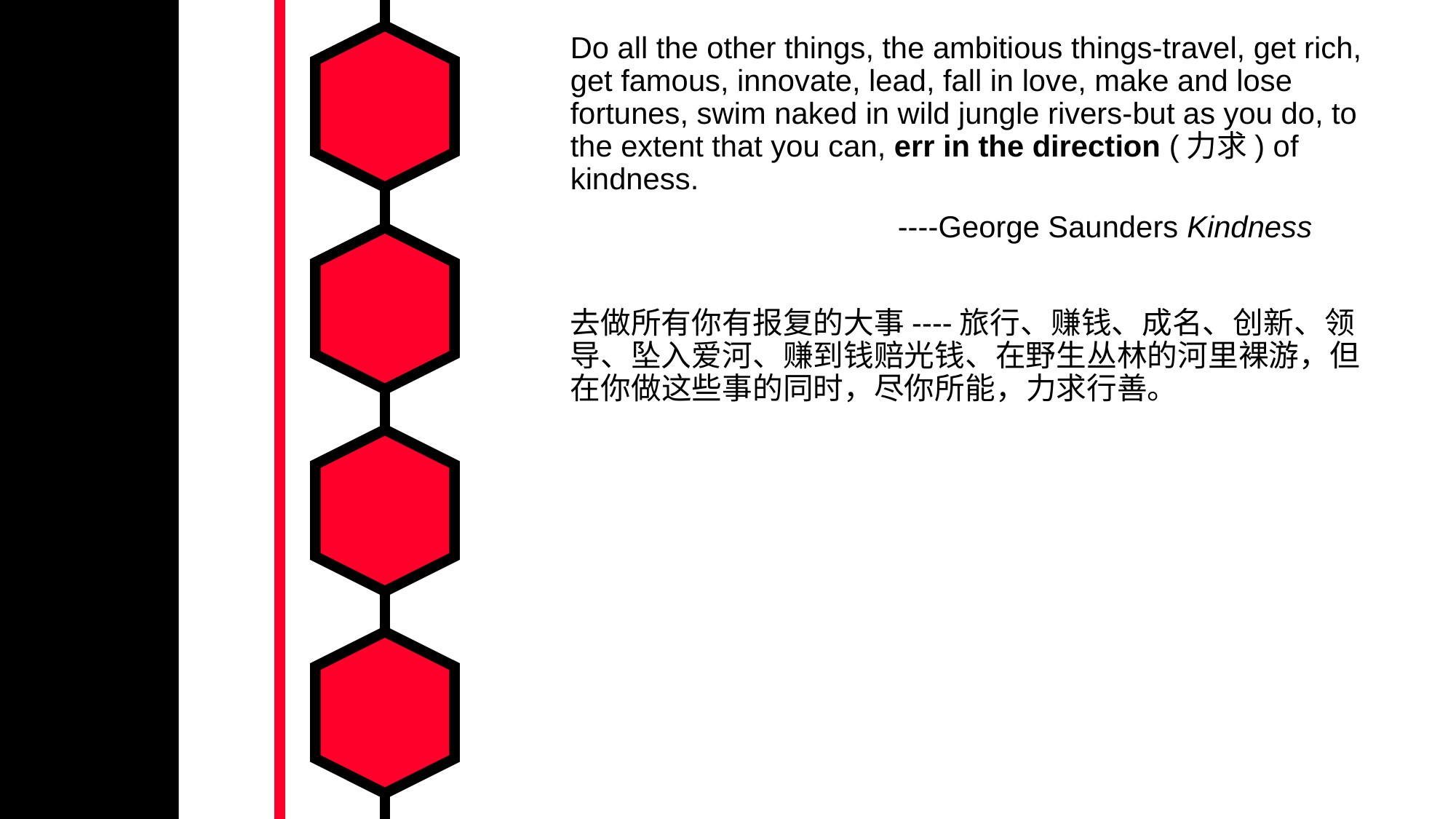

#
Do all the other things, the ambitious things-travel, get rich, get famous, innovate, lead, fall in love, make and lose fortunes, swim naked in wild jungle rivers-but as you do, to the extent that you can, err in the direction (力求) of kindness.
			----George Saunders Kindness

去做所有你有报复的大事----旅行、赚钱、成名、创新、领导、坠入爱河、赚到钱赔光钱、在野生丛林的河里裸游，但在你做这些事的同时，尽你所能，力求行善。